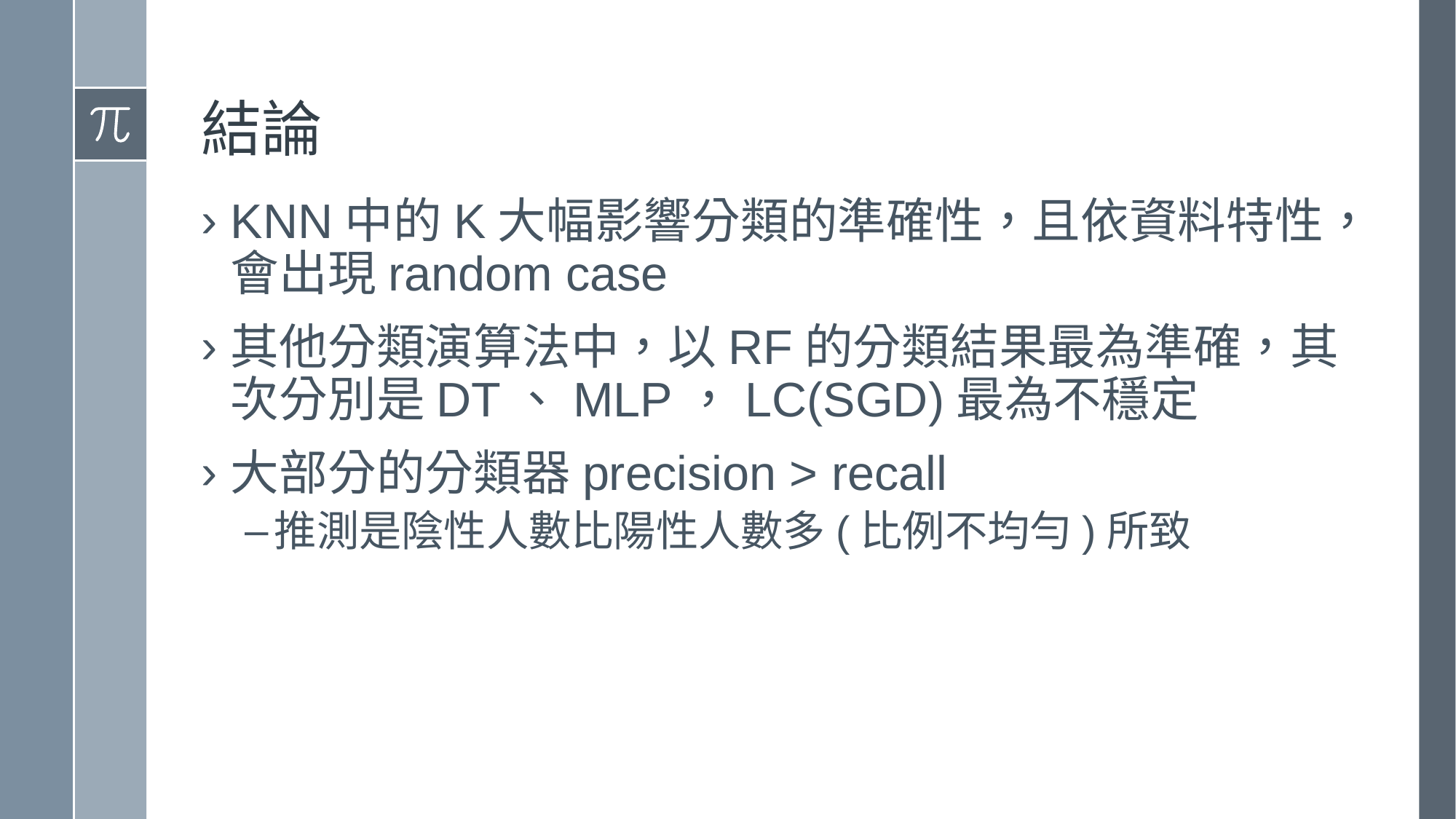

# 結論
KNN中的K大幅影響分類的準確性，且依資料特性，會出現random case
其他分類演算法中，以RF的分類結果最為準確，其次分別是DT、MLP，LC(SGD)最為不穩定
大部分的分類器precision > recall
推測是陰性人數比陽性人數多(比例不均勻)所致